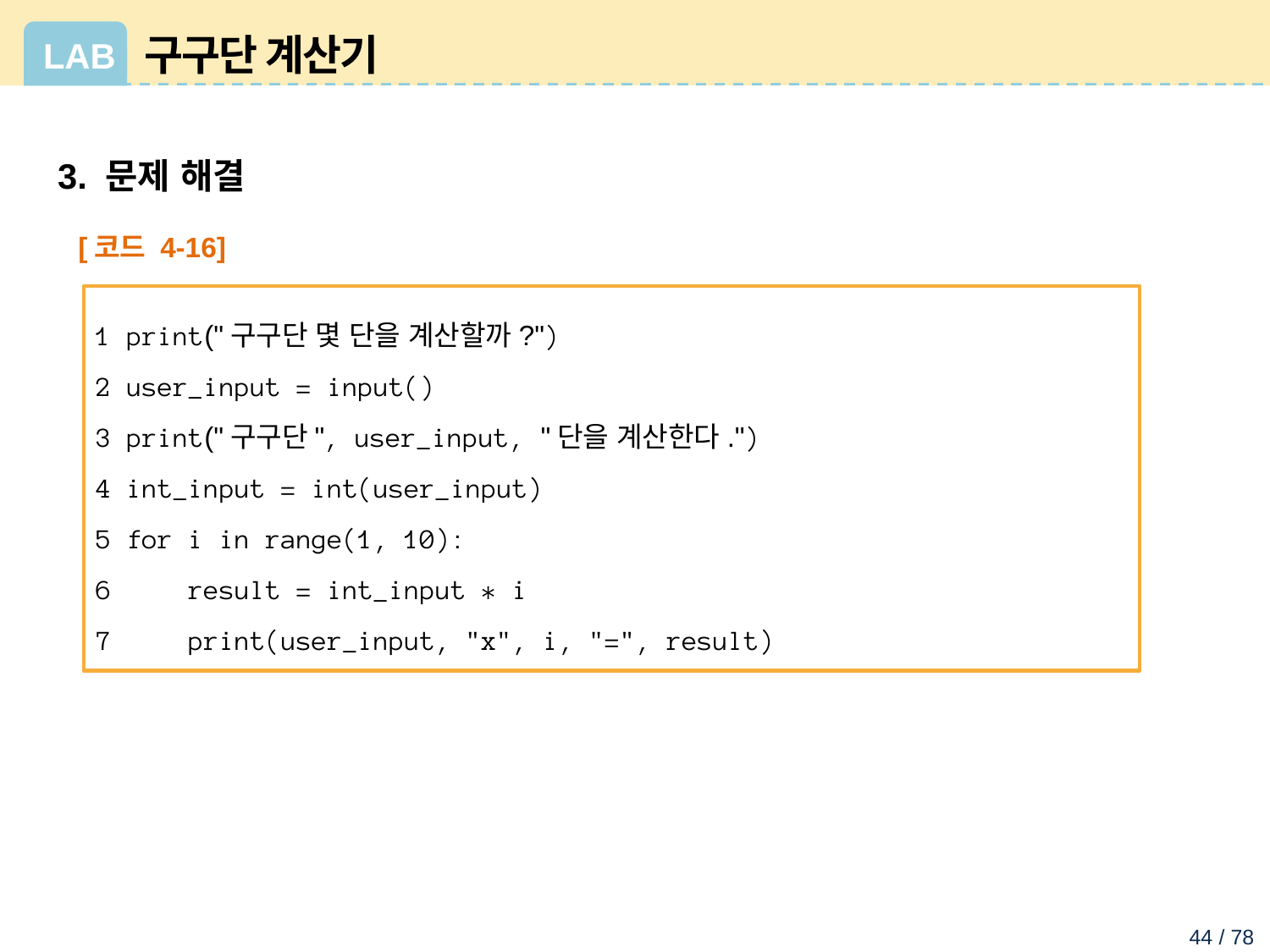

# 구구단 계산기
3. 문제 해결

[코드 4-16]
1 print("구구단 몇 단을 계산할까?")
2 user_input = input()
3 print("구구단", user_input, "단을 계산한다.")
4 int_input = int(user_input)
5 for i in range(1, 10):
6     result = int_input * i
7     print(user_input, "x", i, "=", result)